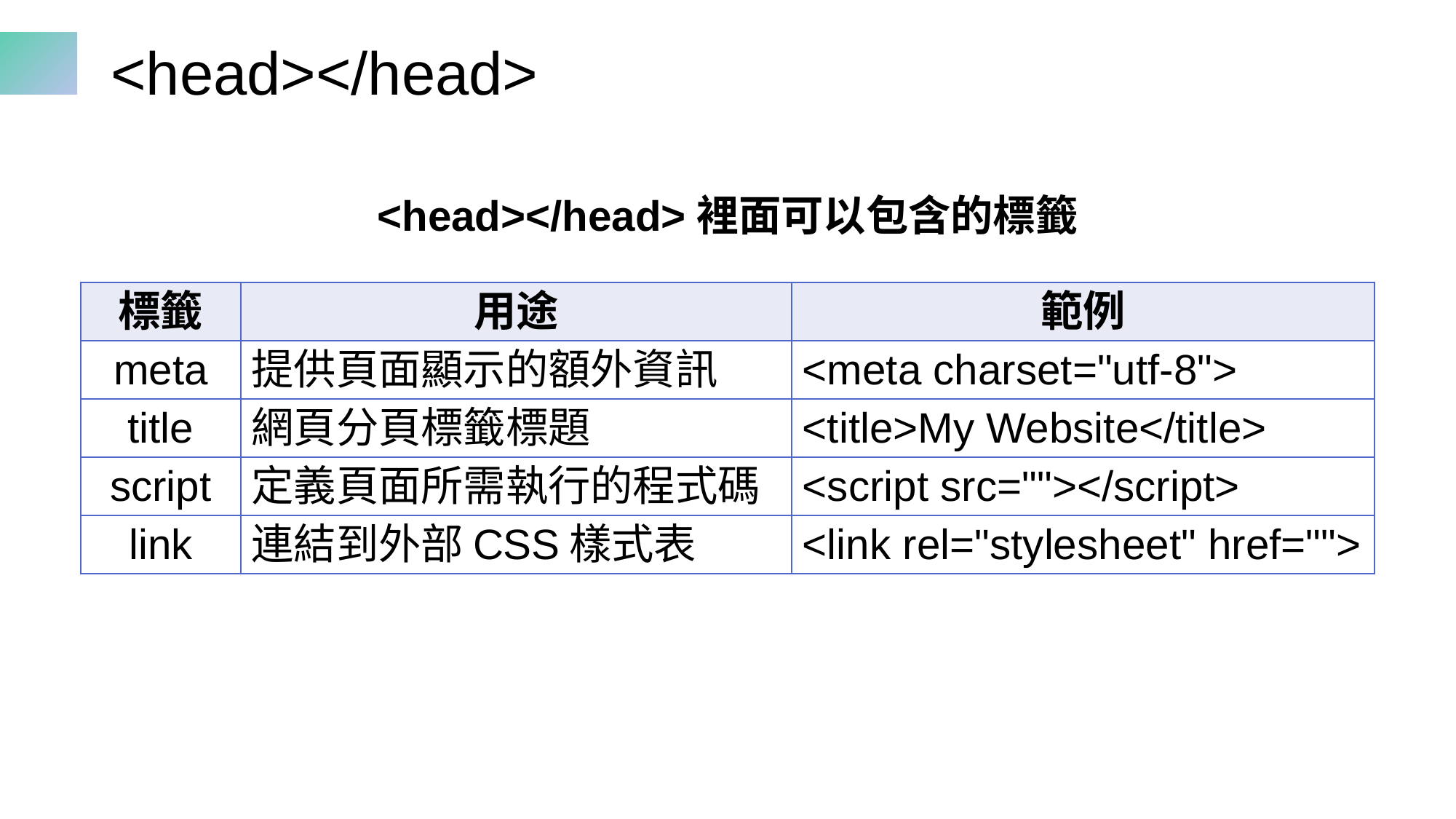

# <head></head>
<head></head>裡面可以包含的標籤
| 標籤 | 用途 | 範例 |
| --- | --- | --- |
| meta | 提供頁面顯示的額外資訊 | <meta charset="utf-8"> |
| title | 網頁分頁標籤標題 | <title>My Website</title> |
| script | 定義頁面所需執行的程式碼 | <script src=""></script> |
| link | 連結到外部CSS樣式表 | <link rel="stylesheet" href=""> |